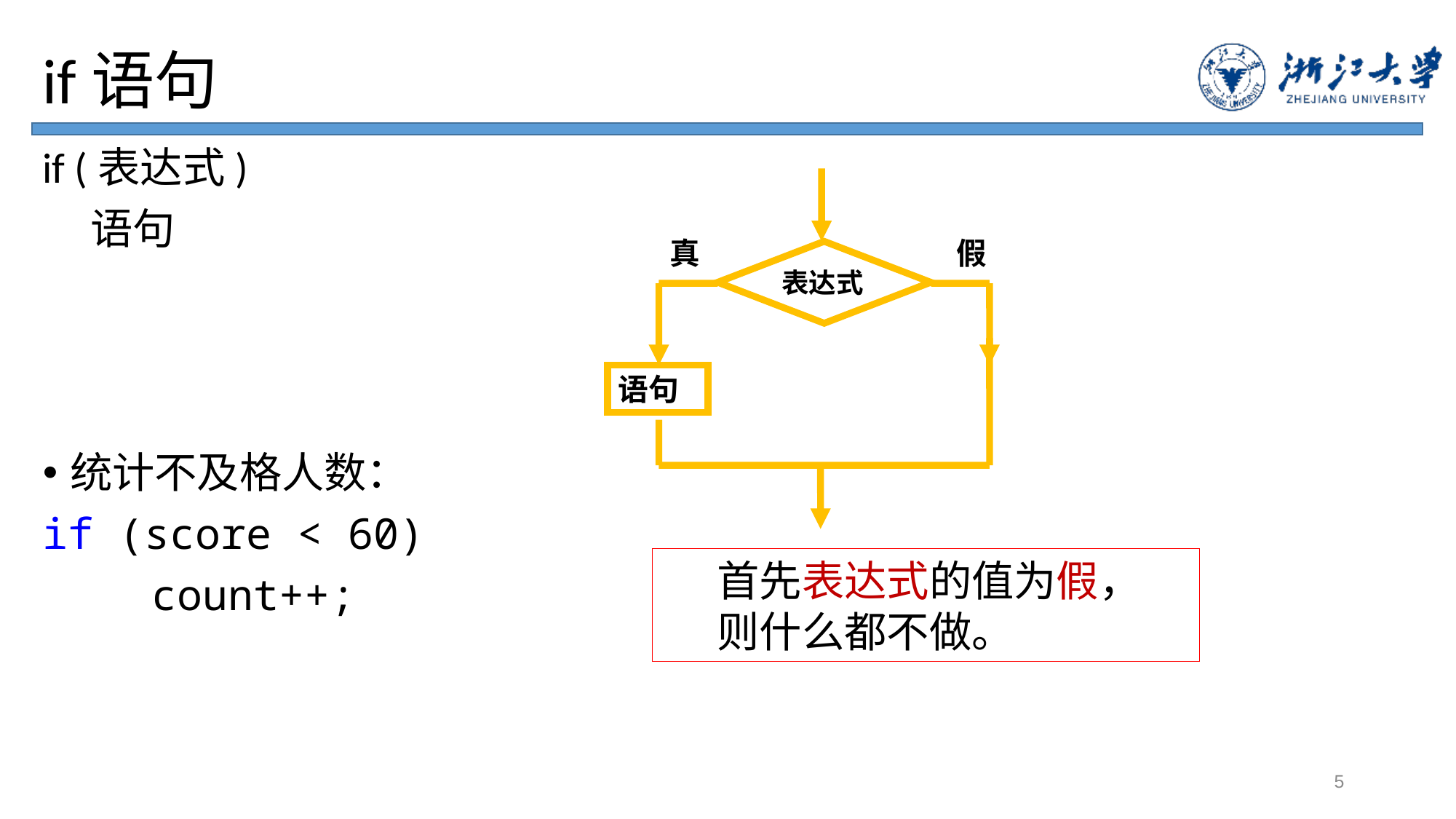

# if语句
if (表达式)
    语句

统计不及格人数：
if (score < 60)
	count++;

真
假
表达式

语句

首先表达式的值为假，
则什么都不做。
5